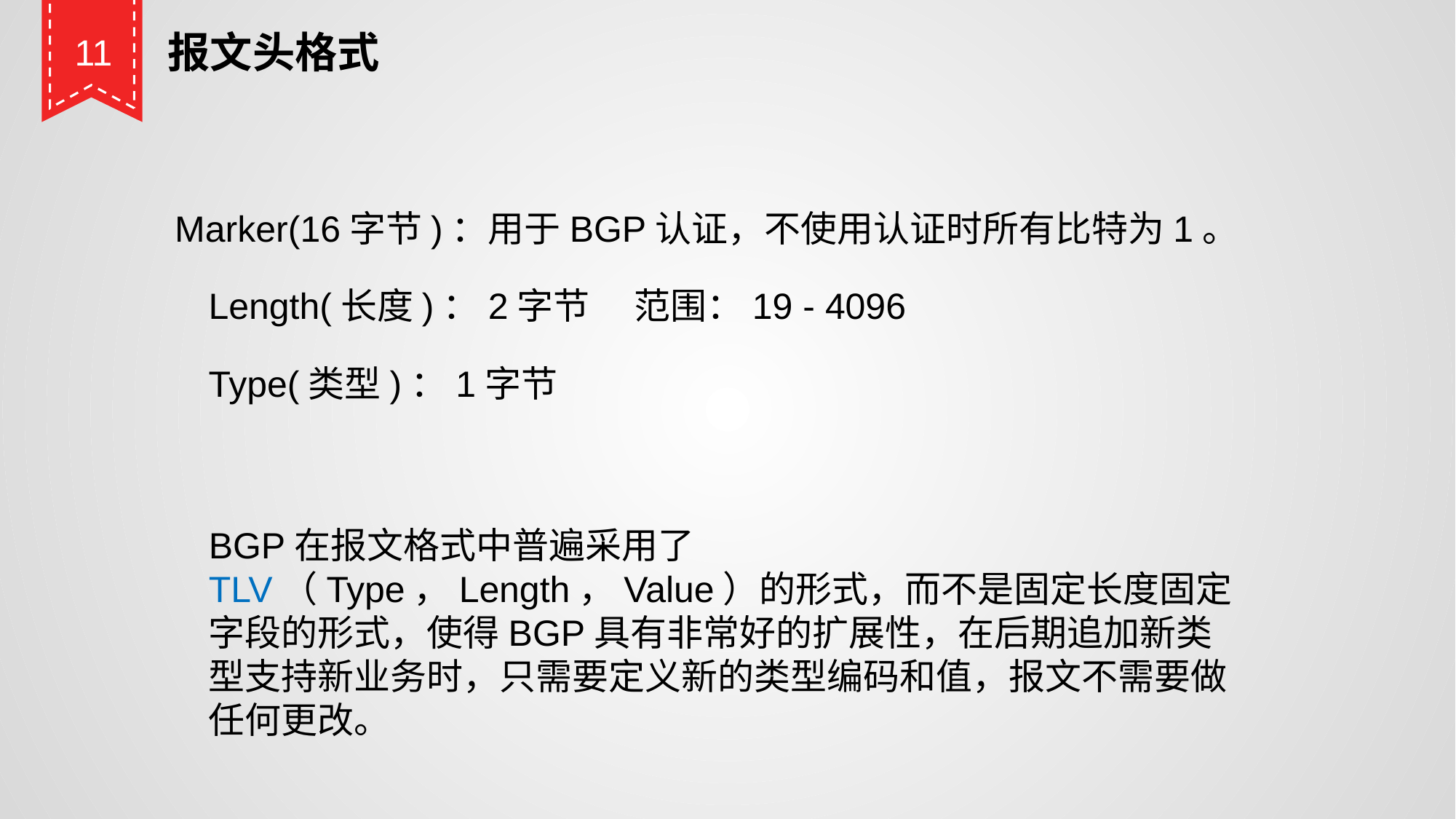

报文头格式
11
Marker(16字节)：用于BGP认证，不使用认证时所有比特为1。
Length(长度)：2字节　 范围：19 - 4096
Type(类型)：1字节
BGP在报文格式中普遍采用了TLV（Type，Length，Value）的形式，而不是固定长度固定字段的形式，使得BGP具有非常好的扩展性，在后期追加新类型支持新业务时，只需要定义新的类型编码和值，报文不需要做任何更改。